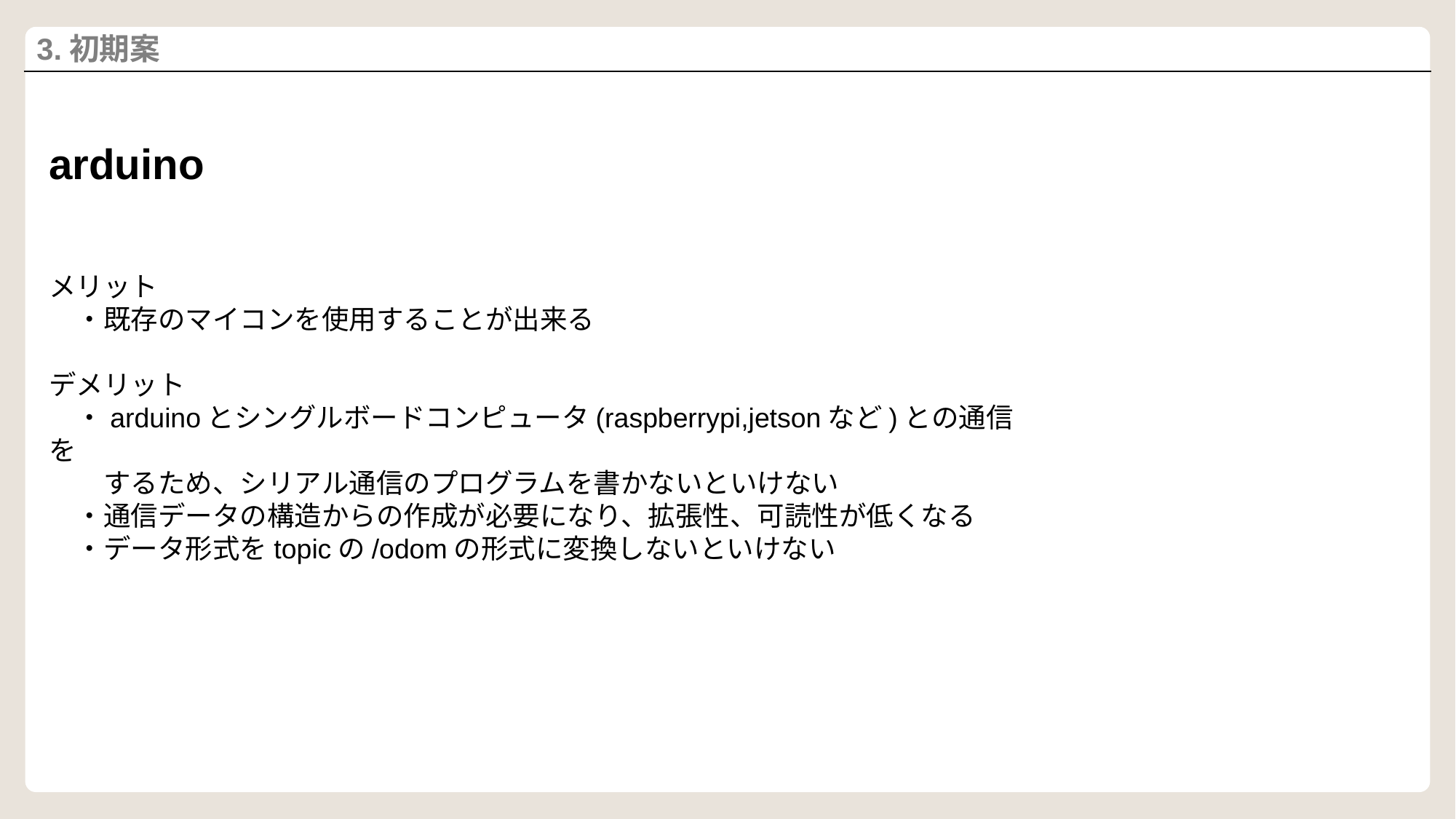

3.初期案

arduino
メリット
　・既存のマイコンを使用することが出来る

デメリット
　・arduinoとシングルボードコンピュータ(raspberrypi,jetsonなど)との通信を
　　するため、シリアル通信のプログラムを書かないといけない
　・通信データの構造からの作成が必要になり、拡張性、可読性が低くなる
　・データ形式をtopicの/odomの形式に変換しないといけない